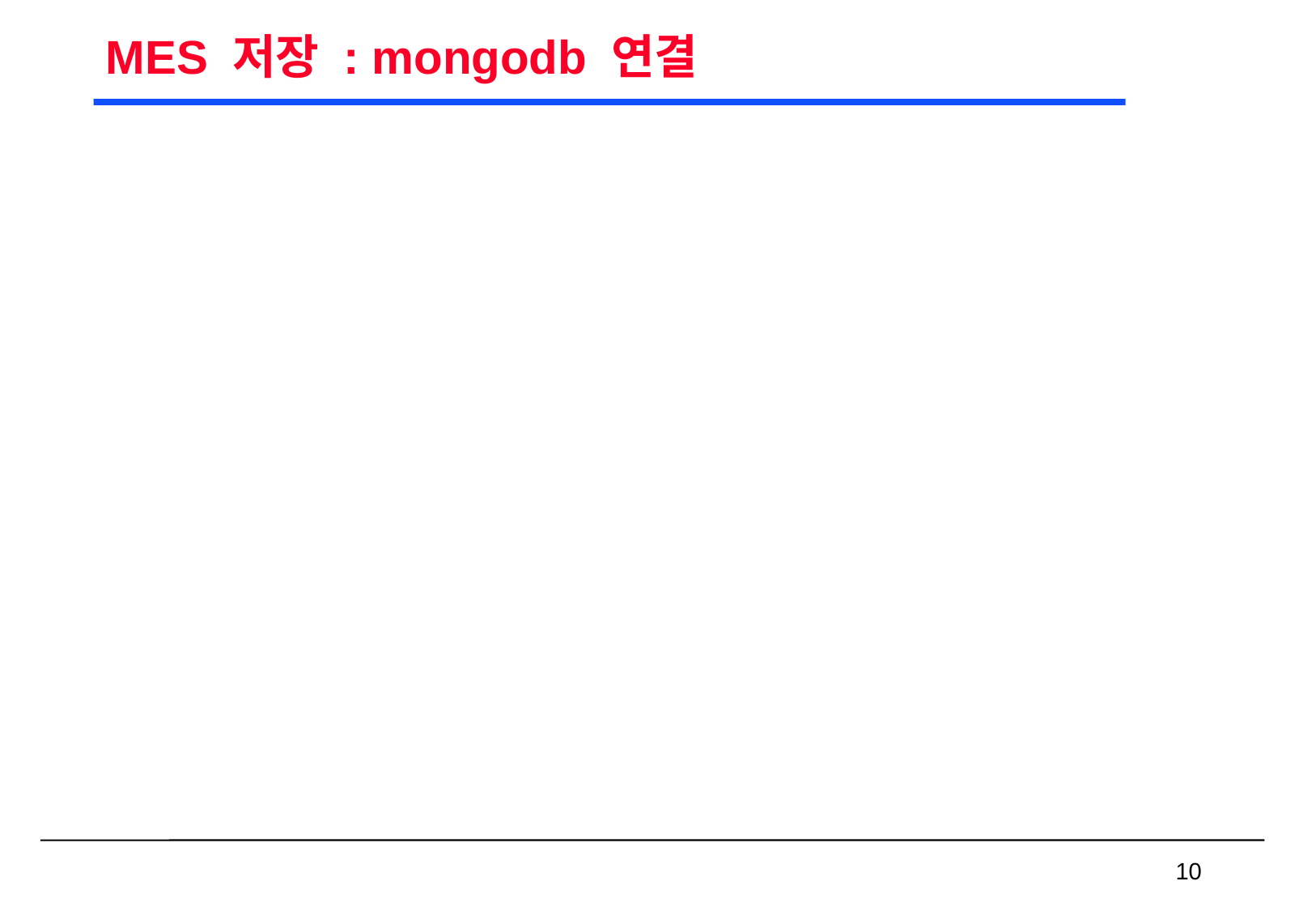

# MES 저장 : mongodb 연결

 10